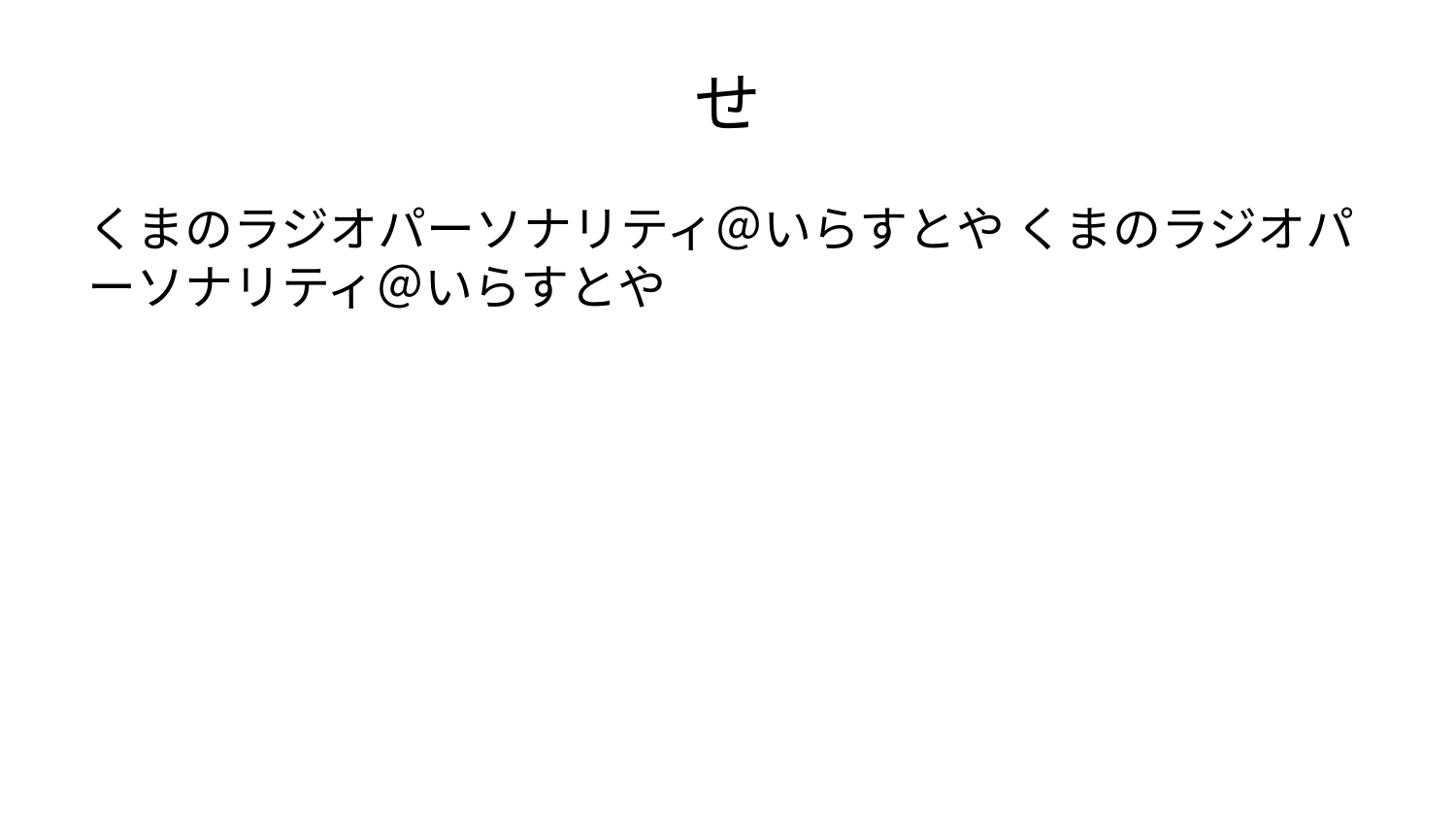

# せ
くまのラジオパーソナリティ＠いらすとや くまのラジオパーソナリティ＠いらすとや